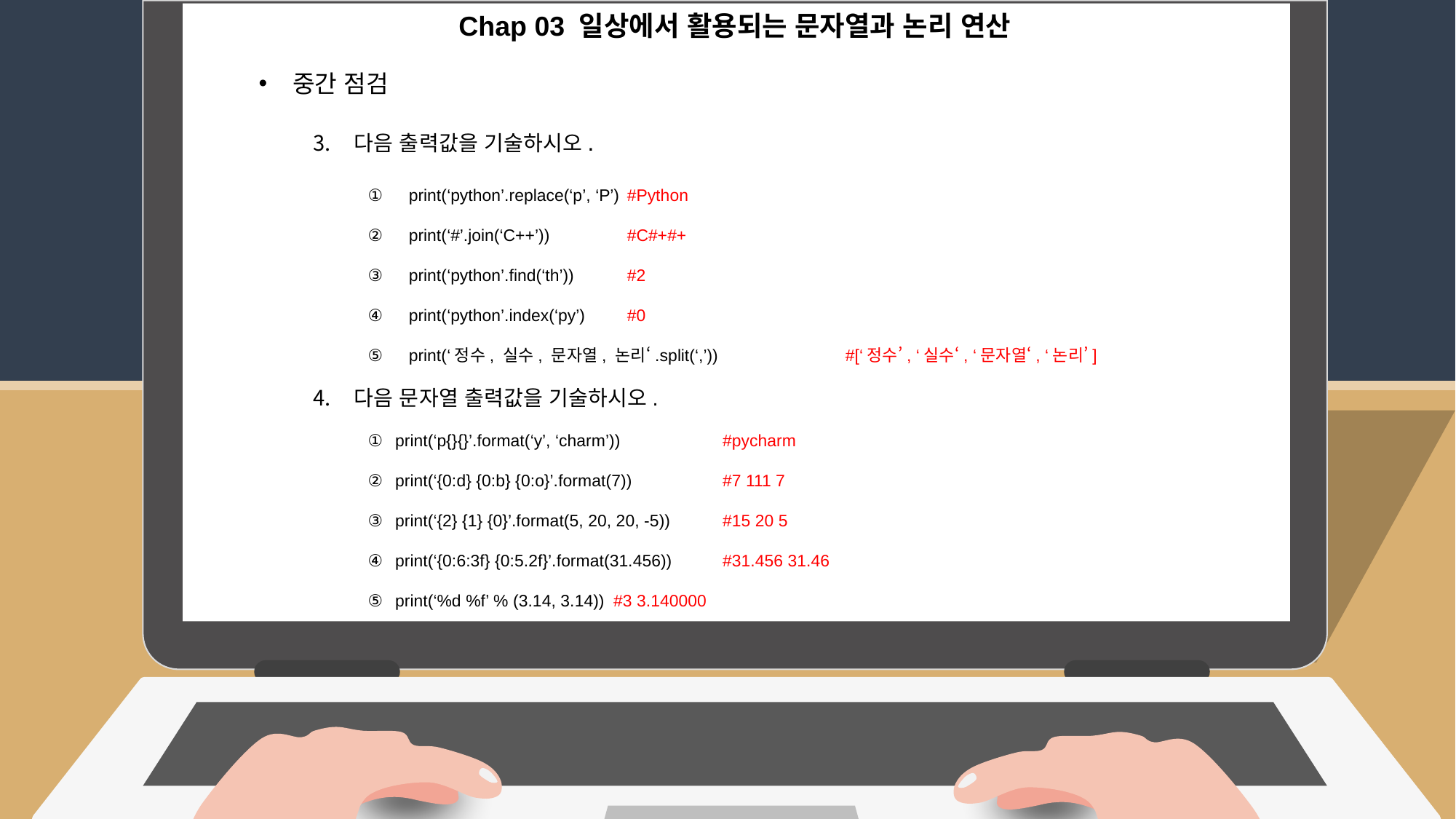

Chap 03 일상에서 활용되는 문자열과 논리 연산
중간 점검

다음 출력값을 기술하시오.

print(‘python’.replace(‘p’, ‘P’)	#Python

print(‘#’.join(‘C++’))	#C#+#+

print(‘python’.find(‘th’))	#2

print(‘python’.index(‘py’)	#0

print(‘정수, 실수, 문자열, 논리‘.split(‘,’))		#[‘정수’, ‘실수‘, ‘문자열‘, ‘논리’]

다음 문자열 출력값을 기술하시오.

print(‘p{}{}’.format(‘y’, ‘charm’))	#pycharm

print(‘{0:d} {0:b} {0:o}’.format(7))	#7 111 7

print(‘{2} {1} {0}’.format(5, 20, 20, -5))	#15 20 5

print(‘{0:6:3f} {0:5.2f}’.format(31.456))	#31.456 31.46

print(‘%d %f’ % (3.14, 3.14))	#3 3.140000